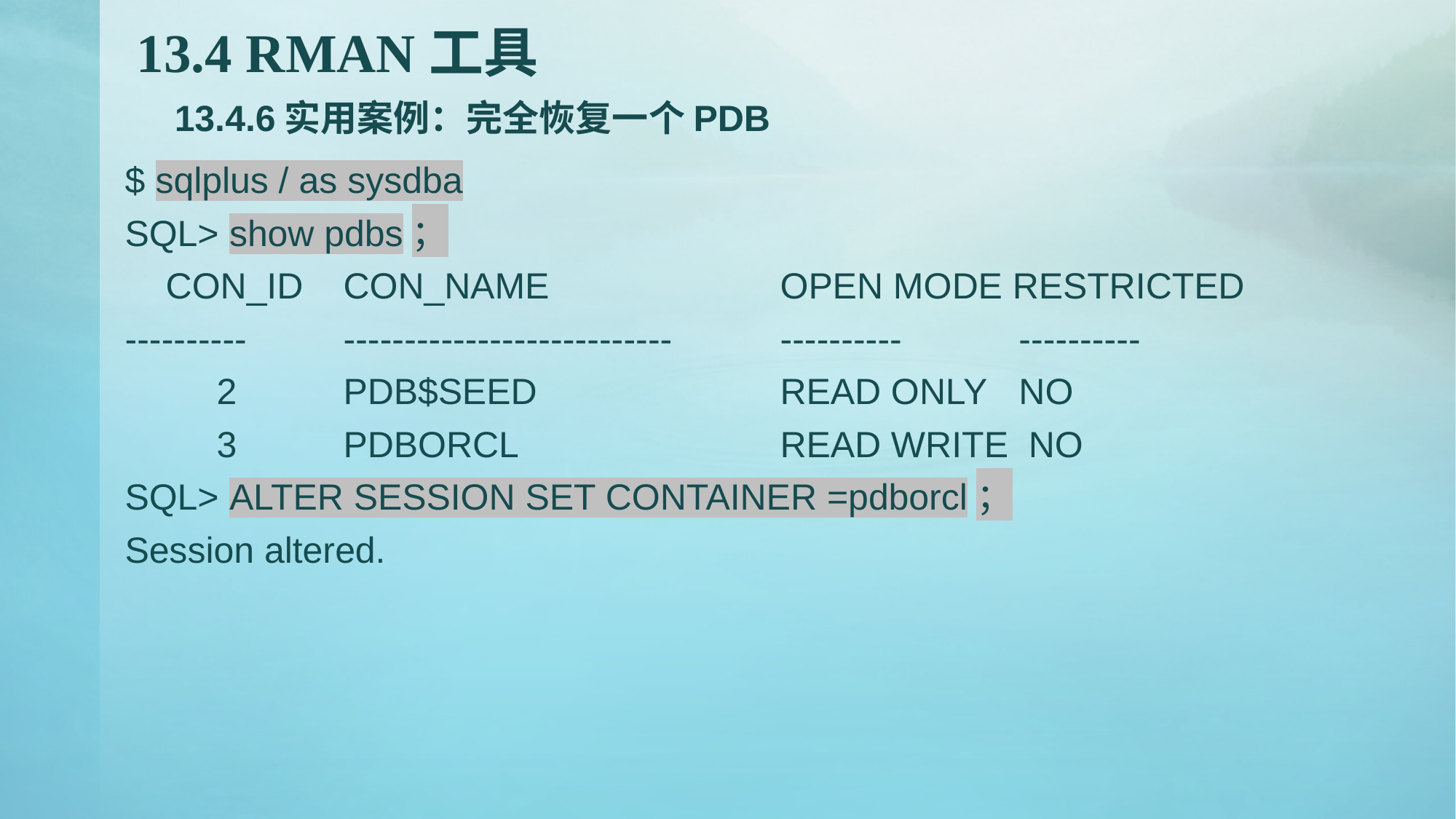

# 13.4 RMAN工具 13.4.6实用案例：完全恢复一个PDB
$ sqlplus / as sysdba
SQL> show pdbs；
    CON_ID	CON_NAME			OPEN MODE RESTRICTED
----------	---------------------------	----------	  ----------
         2	PDB$SEED			READ ONLY	  NO
         3	PDBORCL			READ WRITE  NO
SQL> ALTER SESSION SET CONTAINER =pdborcl；
Session altered.